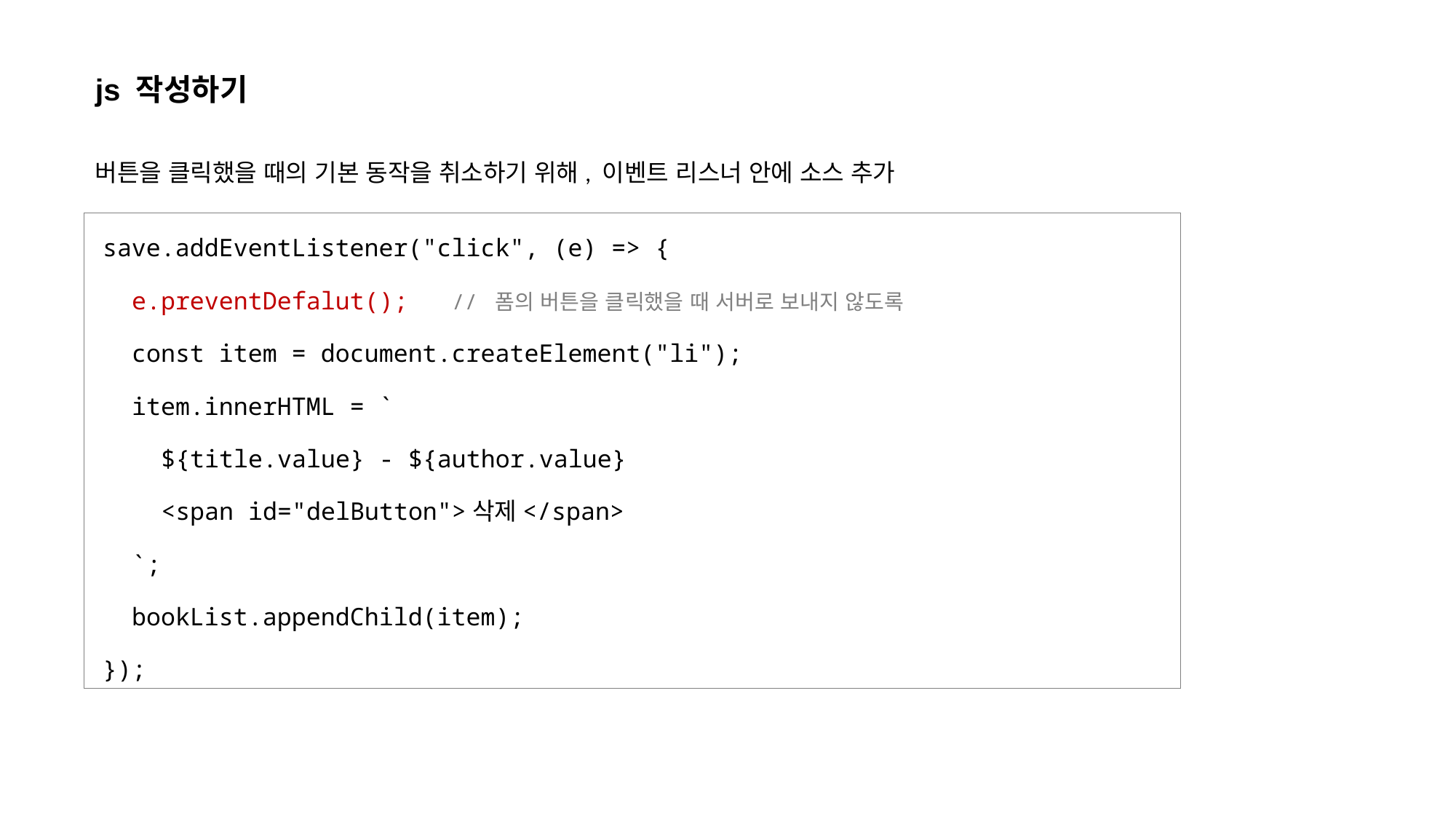

js 작성하기
버튼을 클릭했을 때의 기본 동작을 취소하기 위해, 이벤트 리스너 안에 소스 추가
save.addEventListener("click", (e) => {
  e.preventDefalut();   // 폼의 버튼을 클릭했을 때 서버로 보내지 않도록
  const item = document.createElement("li");
  item.innerHTML = `
    ${title.value} - ${author.value}
    <span id="delButton">삭제</span>
  `;
  bookList.appendChild(item);
});